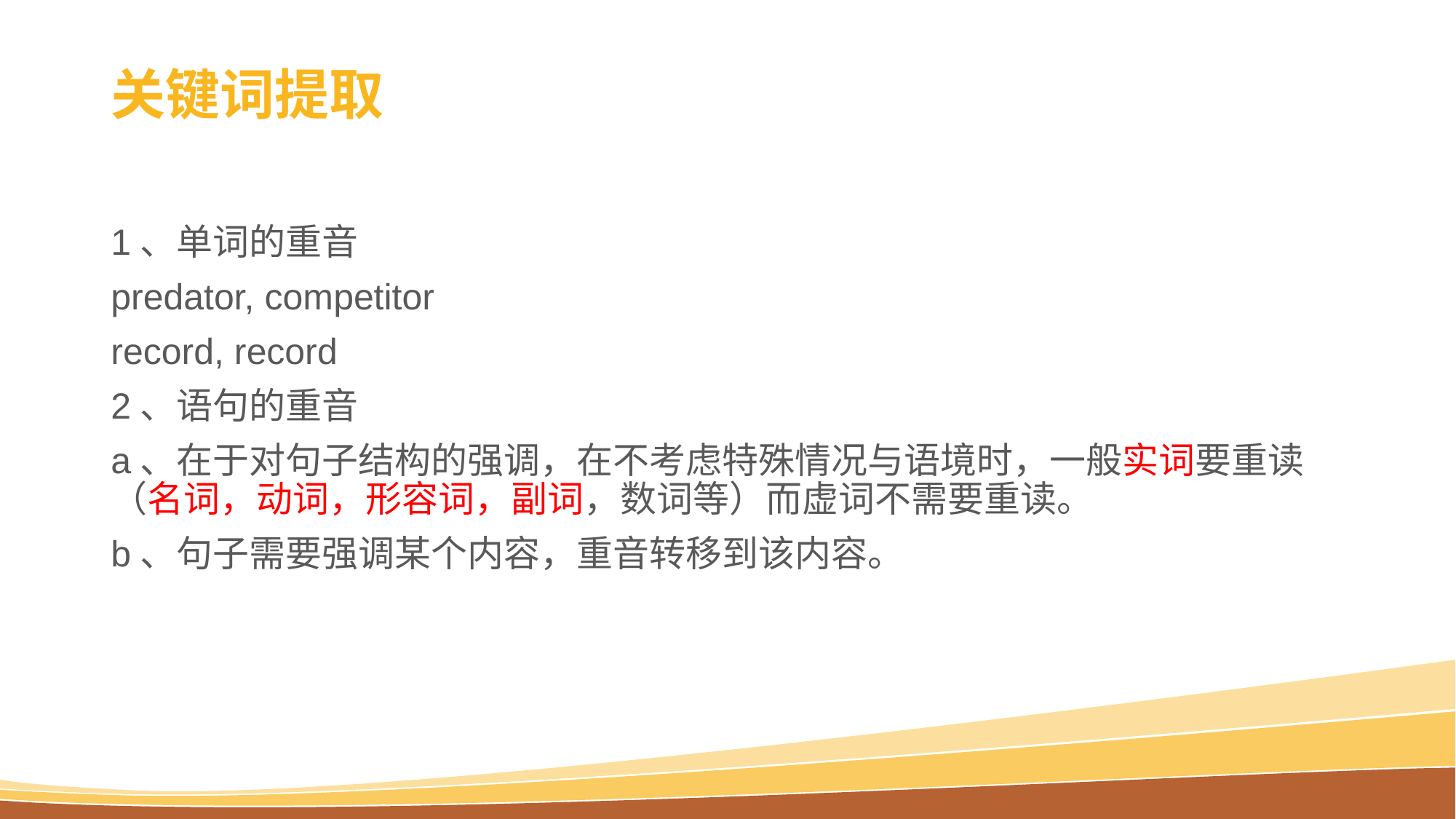

# 关键词提取

1、单词的重音
predator, competitor
record, record
2、语句的重音
a、在于对句子结构的强调，在不考虑特殊情况与语境时，一般实词要重读（名词，动词，形容词，副词，数词等）而虚词不需要重读。
b、句子需要强调某个内容，重音转移到该内容。